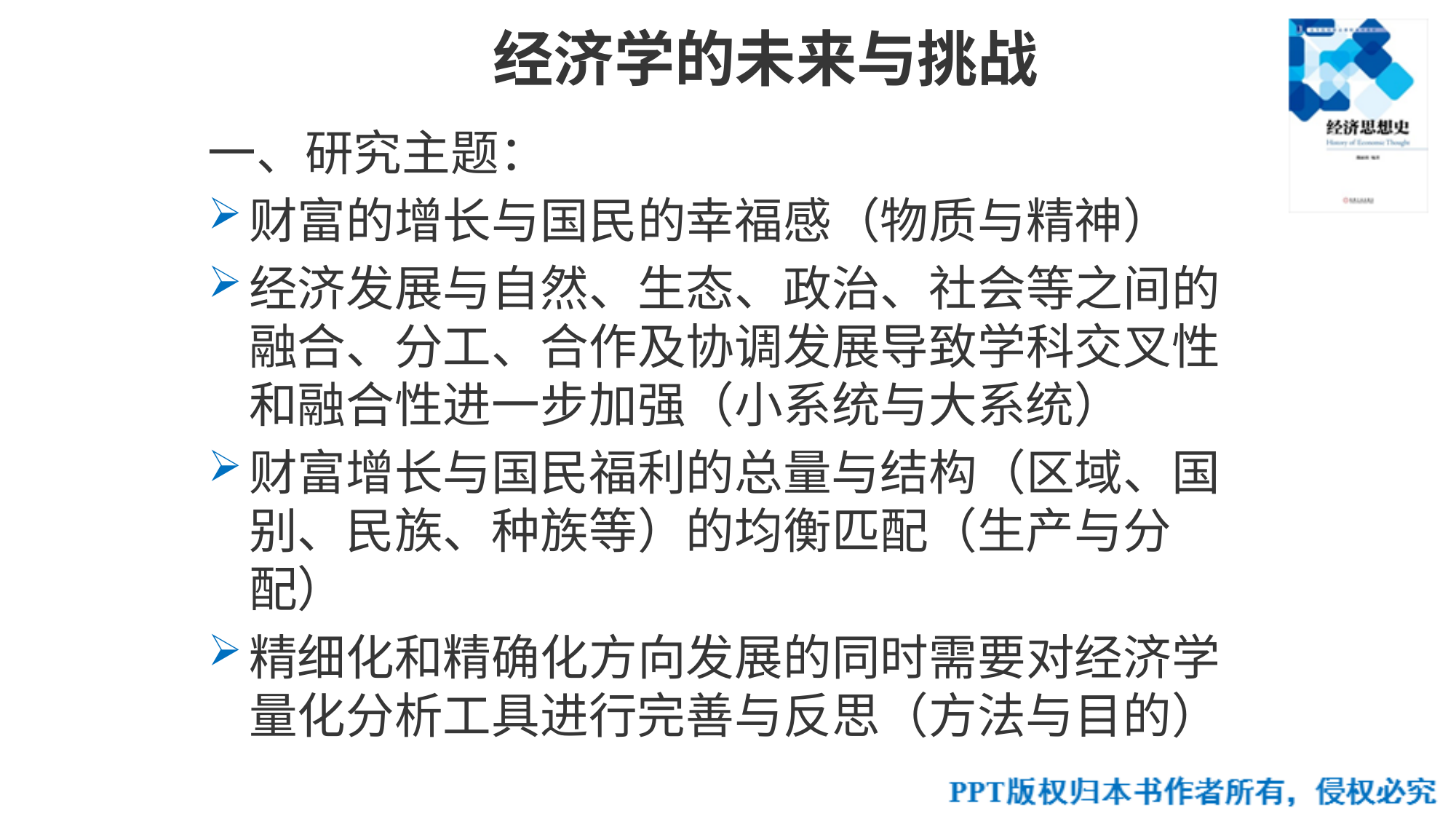

# 经济学的未来与挑战
一、研究主题：
财富的增长与国民的幸福感（物质与精神）
经济发展与自然、生态、政治、社会等之间的融合、分工、合作及协调发展导致学科交叉性和融合性进一步加强（小系统与大系统）
财富增长与国民福利的总量与结构（区域、国别、民族、种族等）的均衡匹配（生产与分配）
精细化和精确化方向发展的同时需要对经济学量化分析工具进行完善与反思（方法与目的）